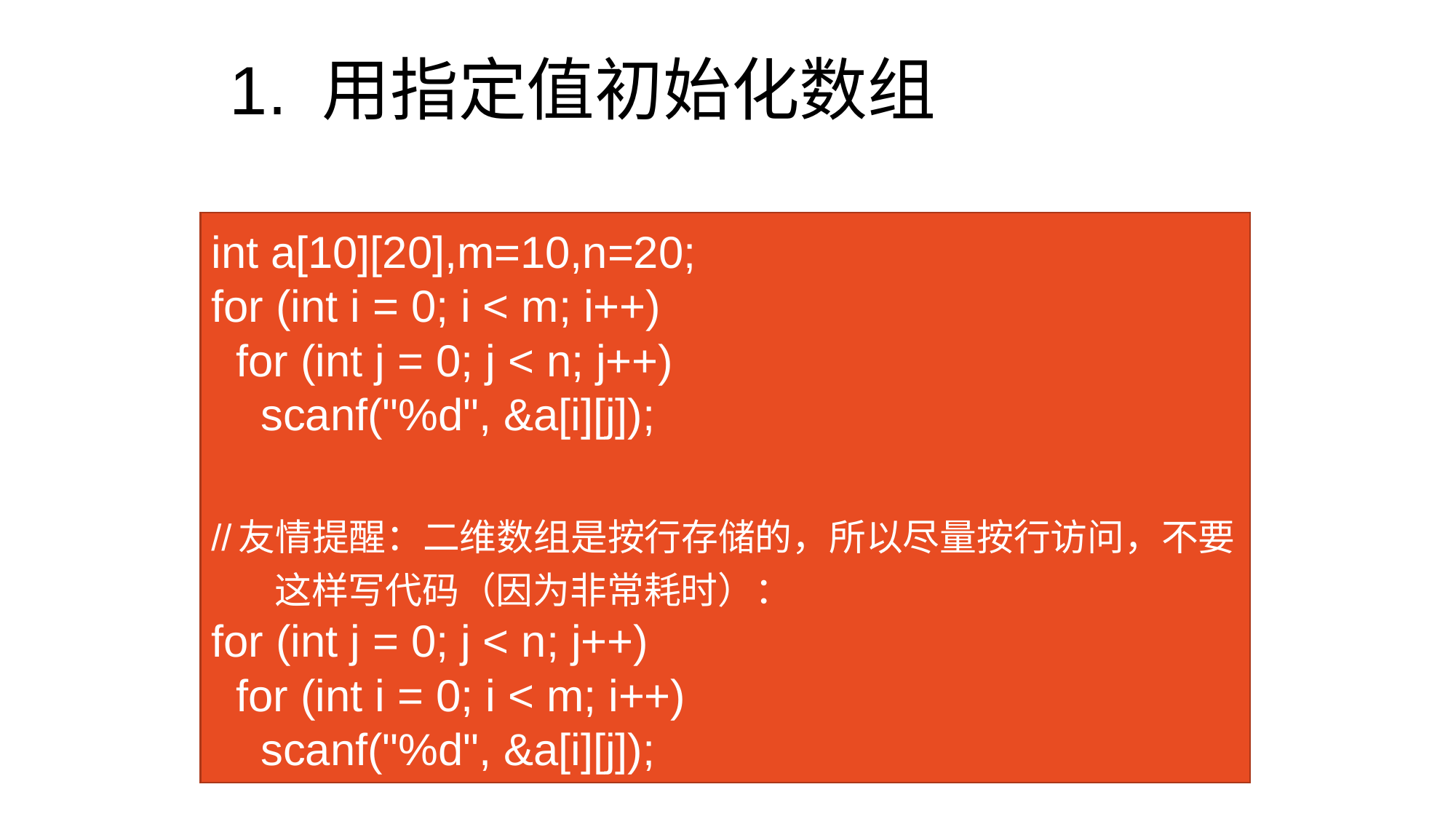

# 1. 用指定值初始化数组
int a[10][20],m=10,n=20;
for (int i = 0; i < m; i++)
  for (int j = 0; j < n; j++)
    scanf("%d", &a[i][j]);

//友情提醒：二维数组是按行存储的，所以尽量按行访问，不要这样写代码（因为非常耗时）：
for (int j = 0; j < n; j++)
  for (int i = 0; i < m; i++)
    scanf("%d", &a[i][j]);